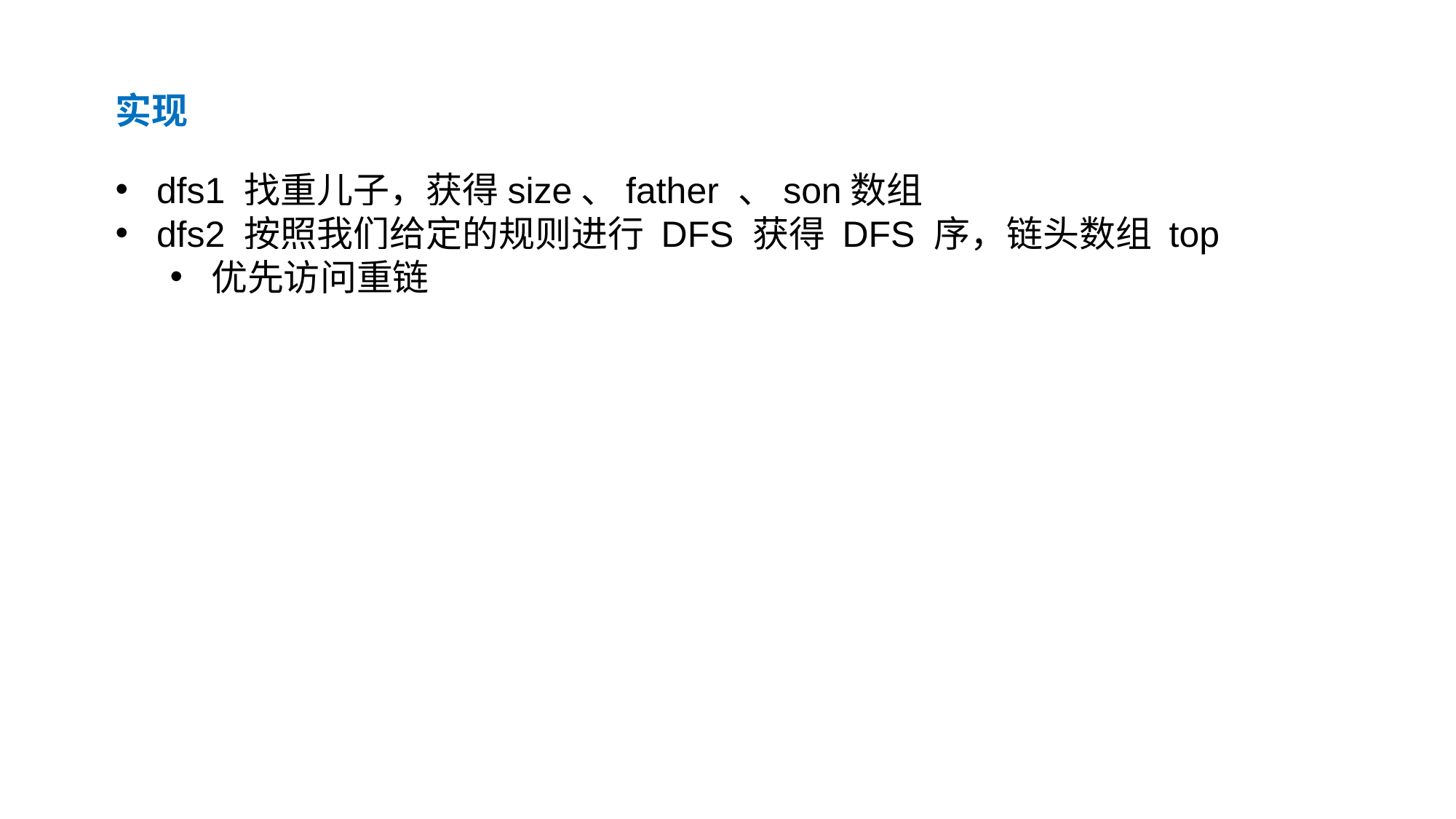

实现
dfs1 找重儿子，获得size、father 、son数组
dfs2 按照我们给定的规则进行 DFS 获得 DFS 序，链头数组 top
优先访问重链